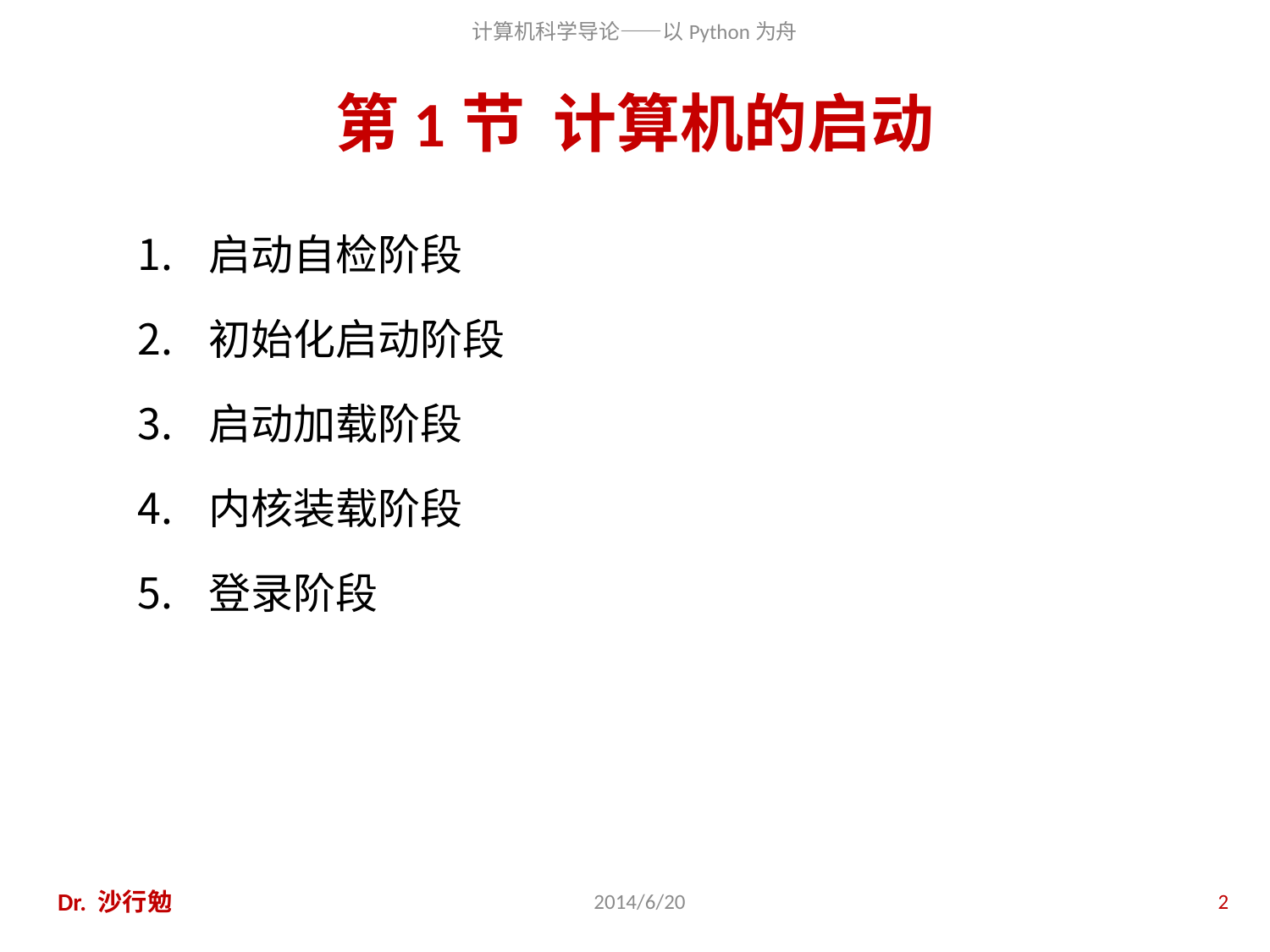

# 第1节  计算机的启动
启动自检阶段
初始化启动阶段
启动加载阶段
内核装载阶段
登录阶段

Dr. 沙行勉
2014/6/20
2